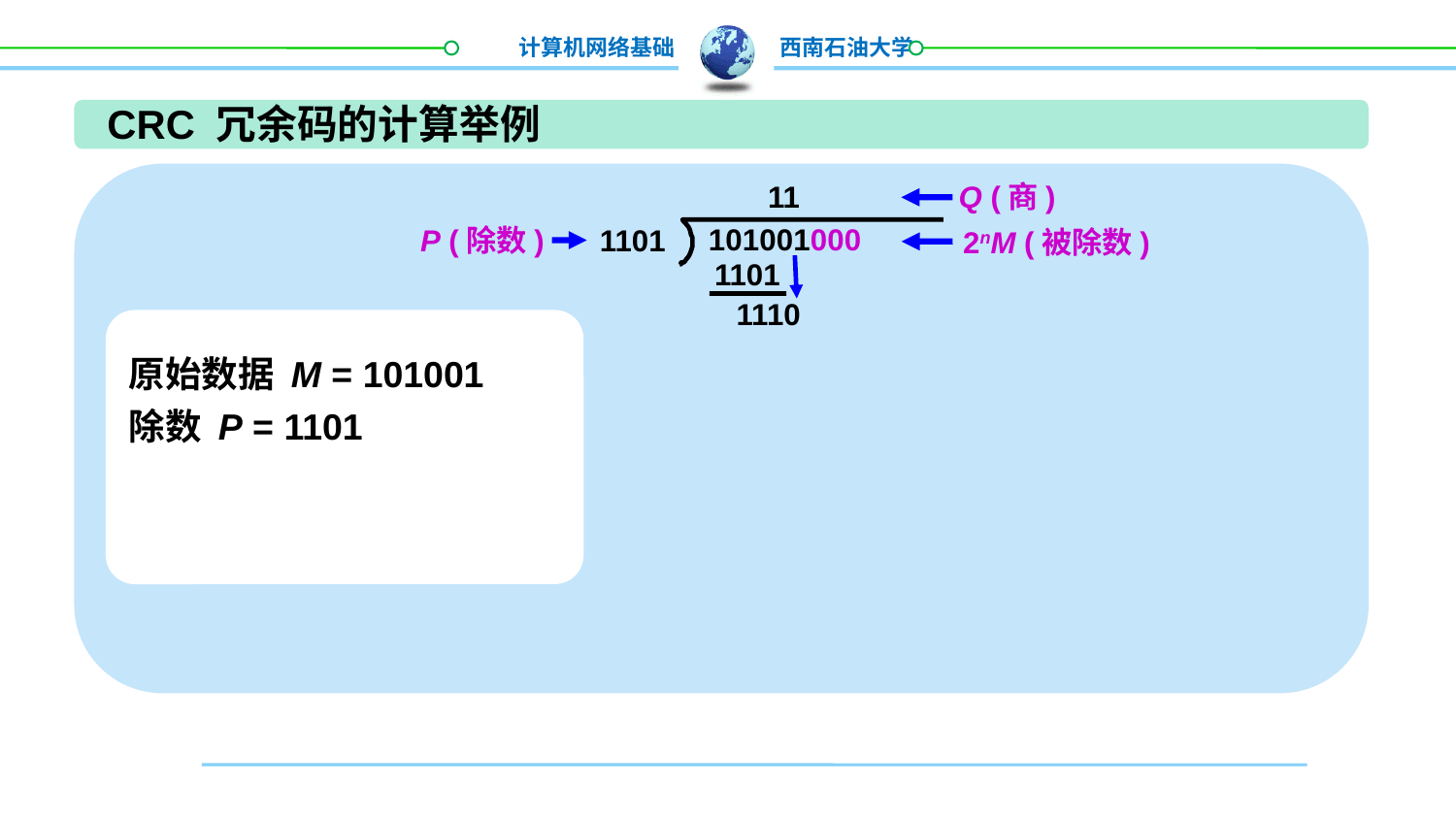

CRC 冗余码的计算举例

Q (商)
11

101001000
1101
P (除数)
2nM (被除数)

1101

1110
原始数据 M = 101001
除数 P = 1101